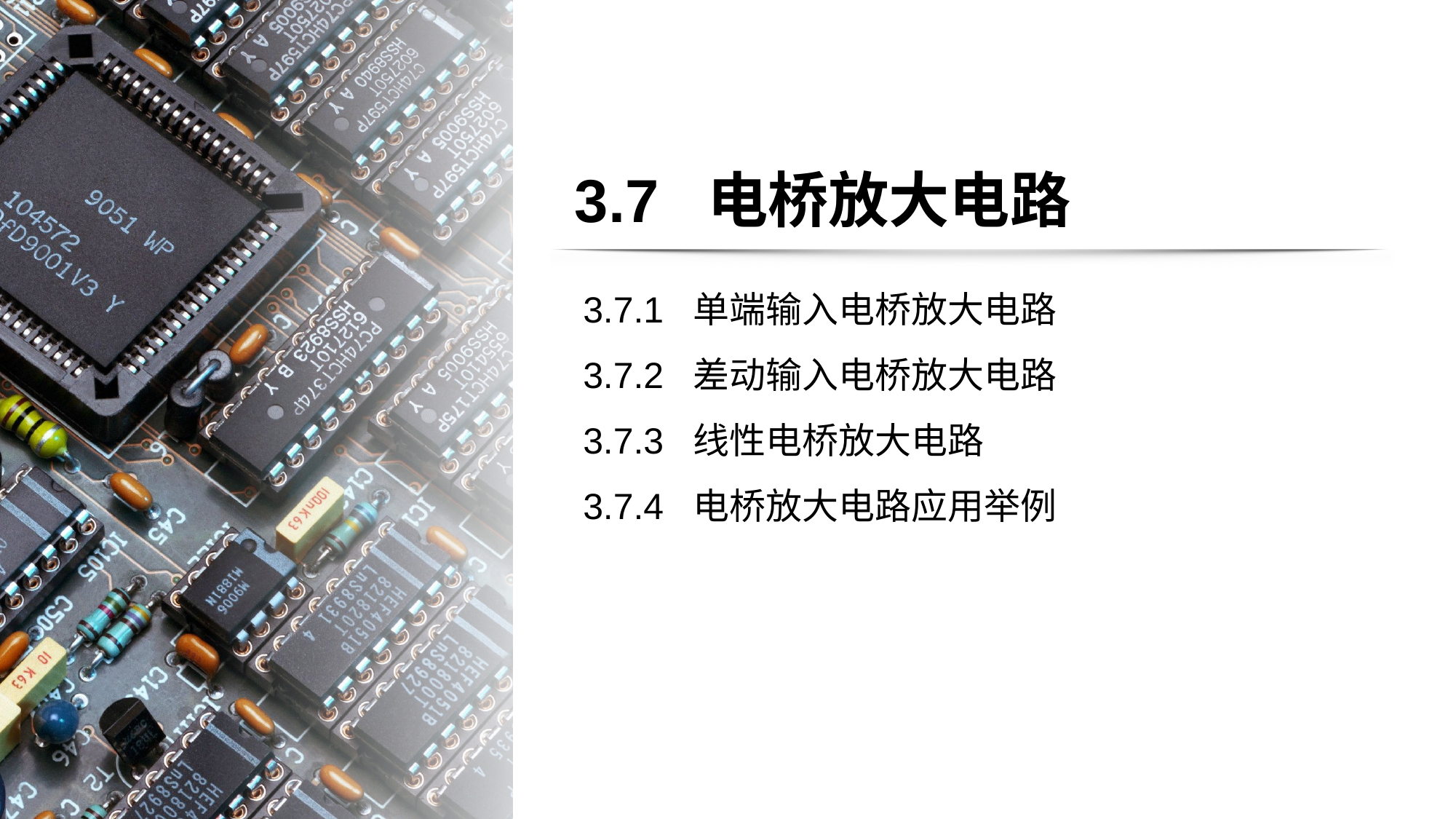

# 3.7  电桥放大电路
3.7.1  单端输入电桥放大电路
3.7.2  差动输入电桥放大电路
3.7.3  线性电桥放大电路
3.7.4  电桥放大电路应用举例